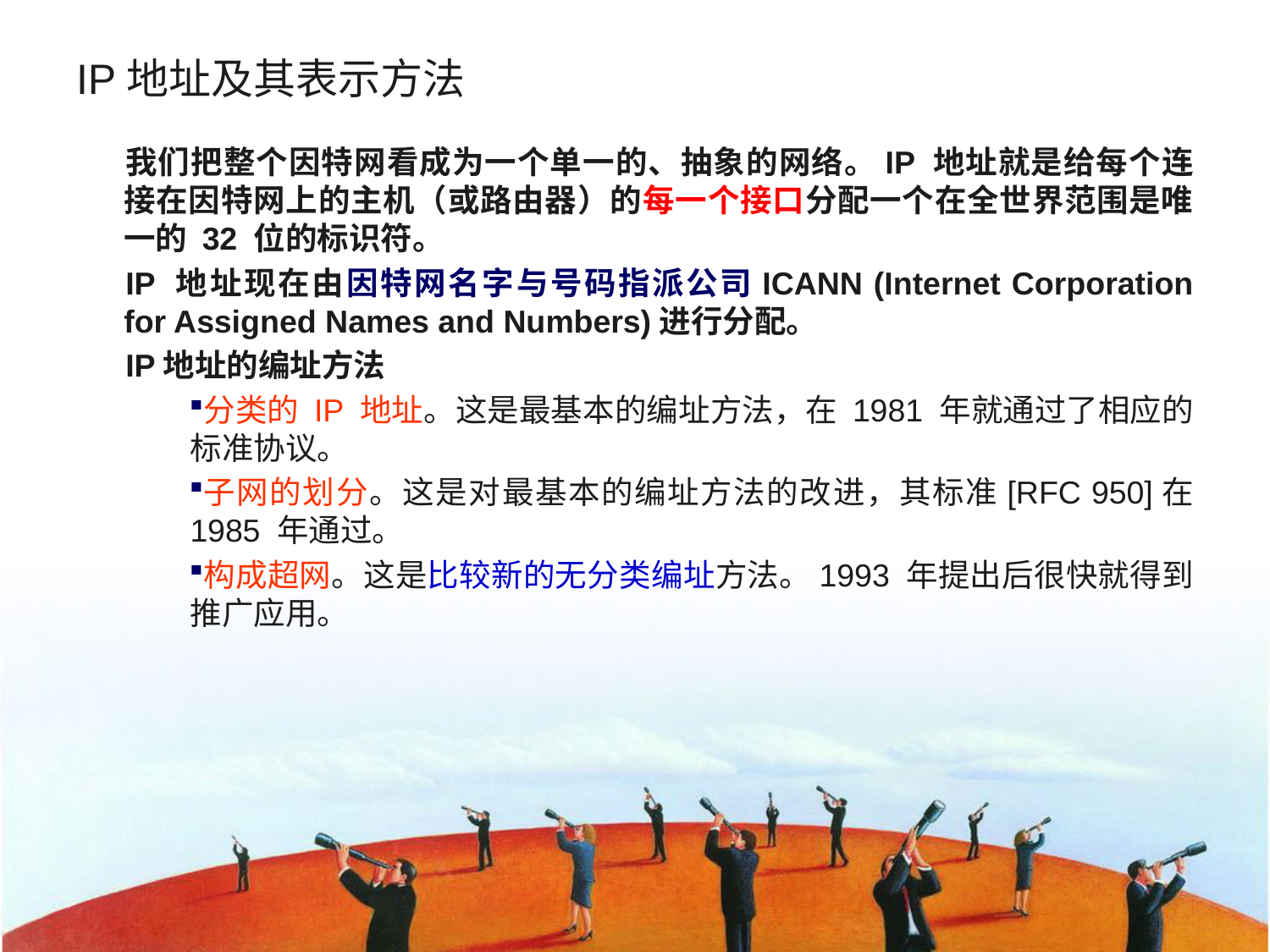

# IP地址及其表示方法
我们把整个因特网看成为一个单一的、抽象的网络。IP 地址就是给每个连接在因特网上的主机（或路由器）的每一个接口分配一个在全世界范围是唯一的 32 位的标识符。
IP 地址现在由因特网名字与号码指派公司ICANN (Internet Corporation for Assigned Names and Numbers)进行分配。
IP地址的编址方法
分类的 IP 地址。这是最基本的编址方法，在 1981 年就通过了相应的标准协议。
子网的划分。这是对最基本的编址方法的改进，其标准[RFC 950]在 1985 年通过。
构成超网。这是比较新的无分类编址方法。1993 年提出后很快就得到推广应用。